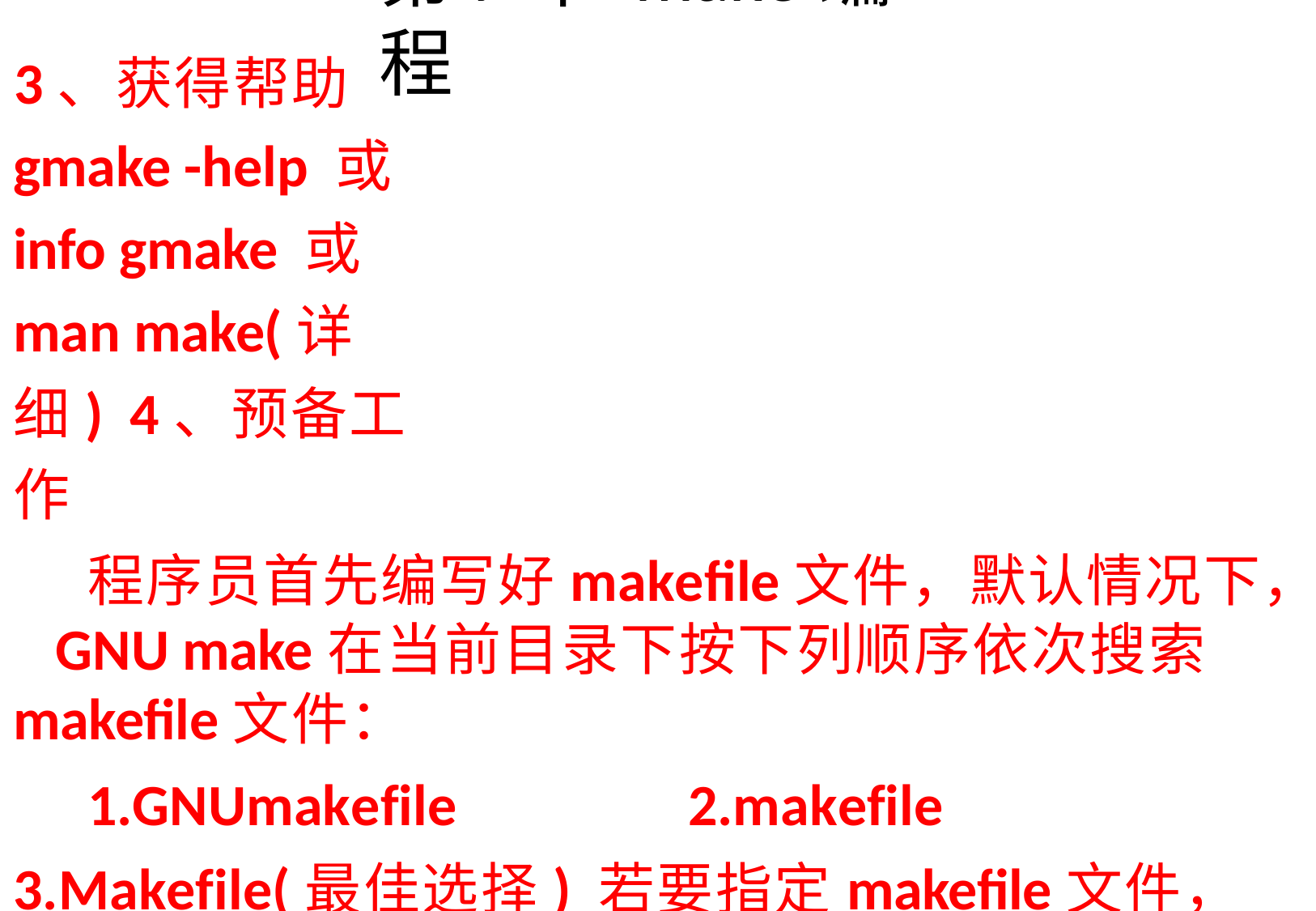

# 第7章 make编程
3、获得帮助 gmake -help 或 info gmake 或 man make(详细)  4、预备工作
程序员首先编写好makefile文件，默认情况下，  GNU make在当前目录下按下列顺序依次搜索 makefile文件：
1.GNUmakefile	2.makefile	3.Makefile(最佳选择) 若要指定makefile文件，则按如下操作：  gmake或make -f 指定的makefile脚本文件名